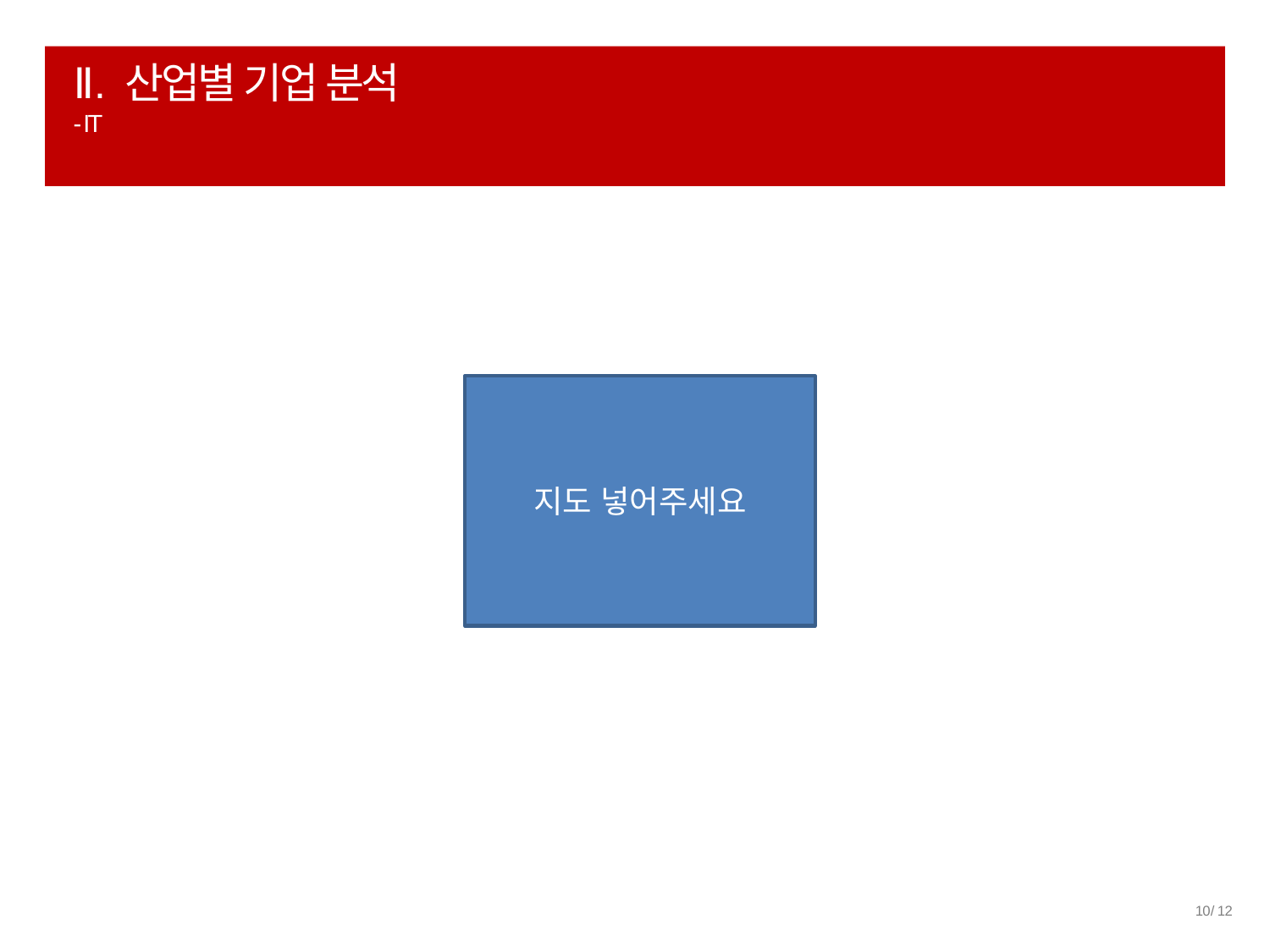

# Ⅱ. 산업별 기업 분석 - IT
지도 넣어주세요
10/ 12